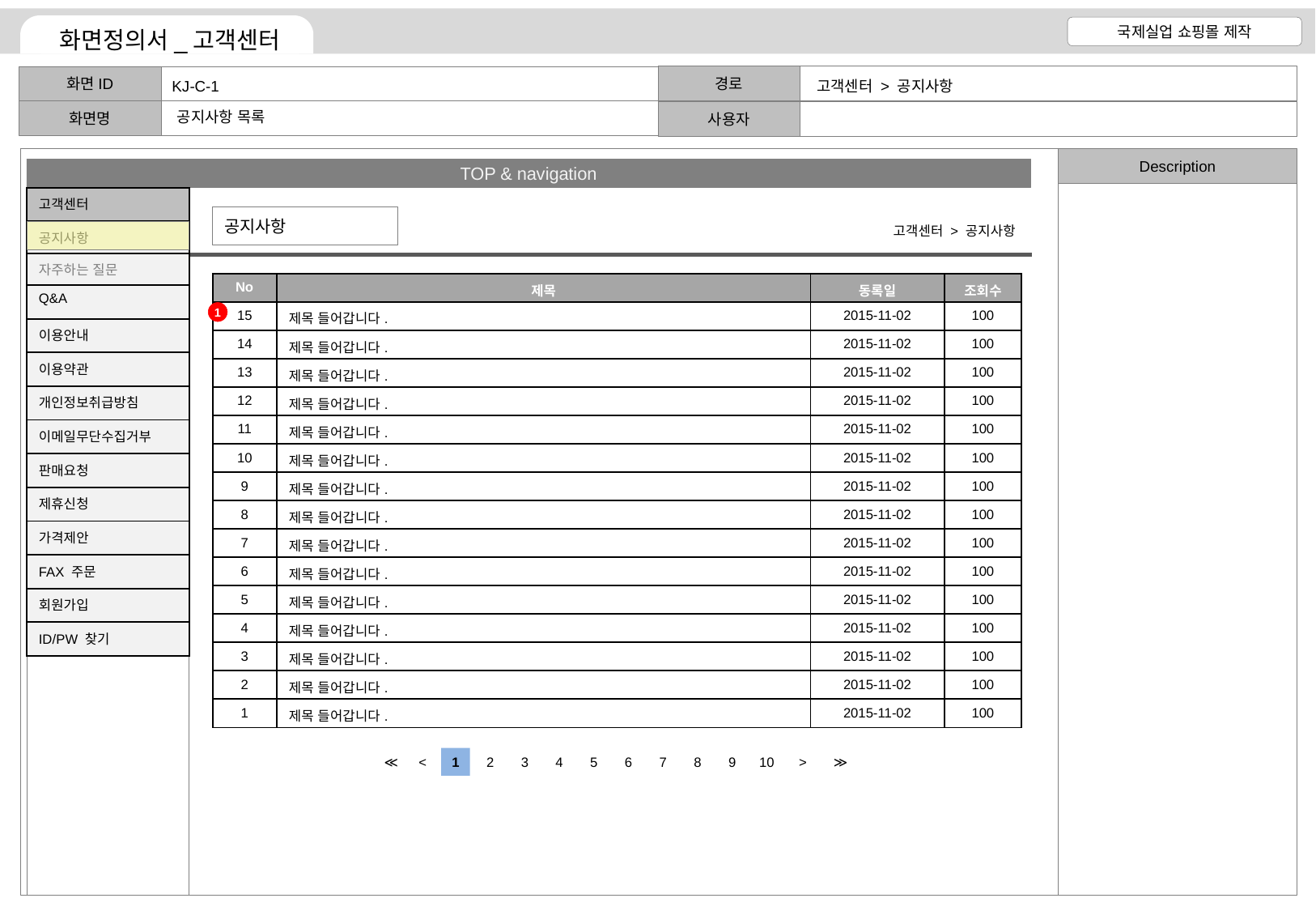

KJ-C-1
고객센터 > 공지사항
공지사항 목록

공지사항
고객센터 > 공지사항

| No | 제목 | 동록일 | 조회수 |
| --- | --- | --- | --- |
| 15 | 제목 들어갑니다. | 2015-11-02 | 100 |
| 14 | 제목 들어갑니다. | 2015-11-02 | 100 |
| 13 | 제목 들어갑니다. | 2015-11-02 | 100 |
| 12 | 제목 들어갑니다. | 2015-11-02 | 100 |
| 11 | 제목 들어갑니다. | 2015-11-02 | 100 |
| 10 | 제목 들어갑니다. | 2015-11-02 | 100 |
| 9 | 제목 들어갑니다. | 2015-11-02 | 100 |
| 8 | 제목 들어갑니다. | 2015-11-02 | 100 |
| 7 | 제목 들어갑니다. | 2015-11-02 | 100 |
| 6 | 제목 들어갑니다. | 2015-11-02 | 100 |
| 5 | 제목 들어갑니다. | 2015-11-02 | 100 |
| 4 | 제목 들어갑니다. | 2015-11-02 | 100 |
| 3 | 제목 들어갑니다. | 2015-11-02 | 100 |
| 2 | 제목 들어갑니다. | 2015-11-02 | 100 |
| 1 | 제목 들어갑니다. | 2015-11-02 | 100 |
1
≪
<
1
2
3
4
5
6
7
8
9
10
>
≫